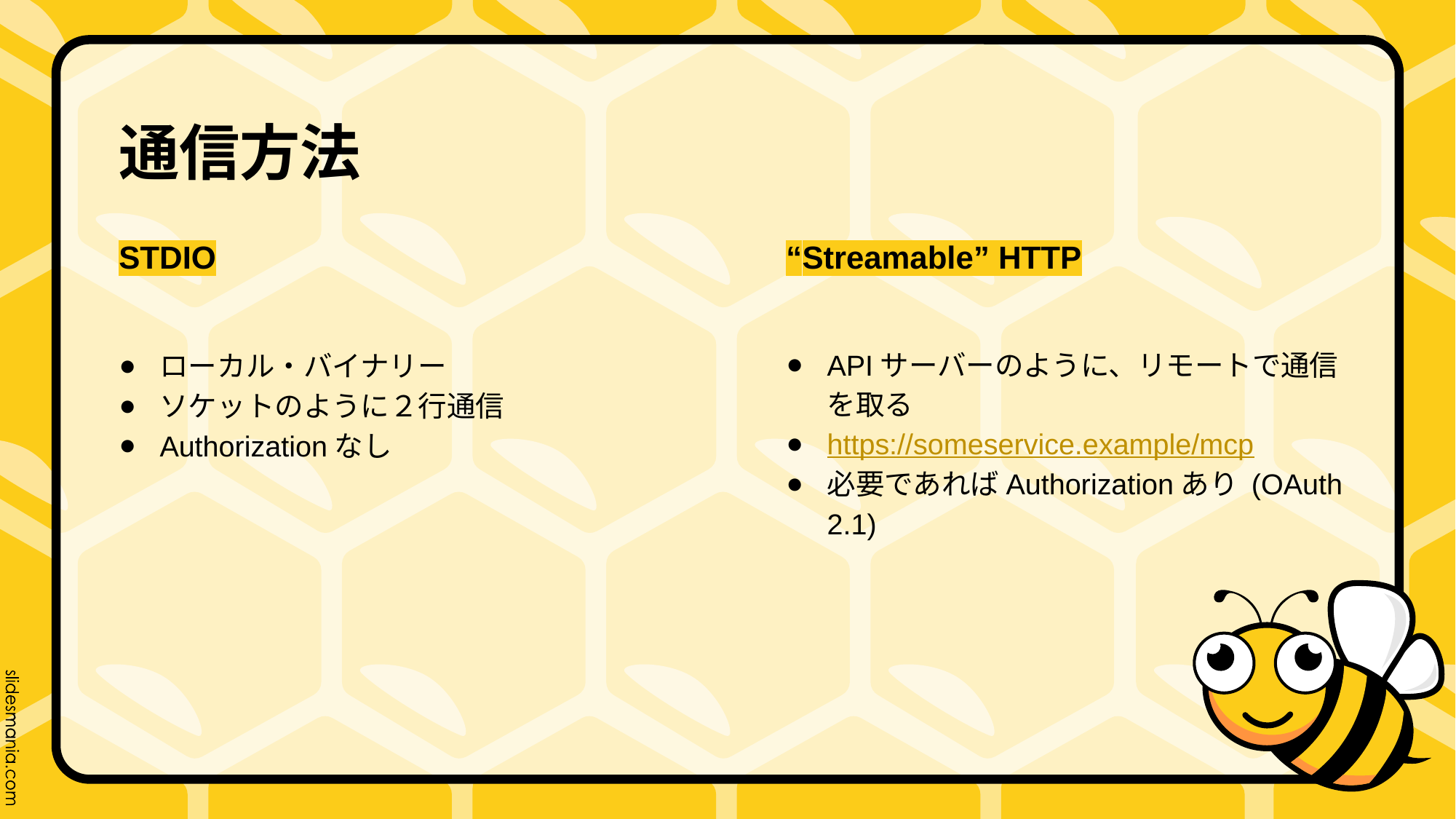

# 通信方法
STDIO
“Streamable” HTTP
APIサーバーのように、リモートで通信を取る
https://someservice.example/mcp
必要であればAuthorizationあり (OAuth 2.1)

ローカル・バイナリー
ソケットのように２行通信
Authorizationなし